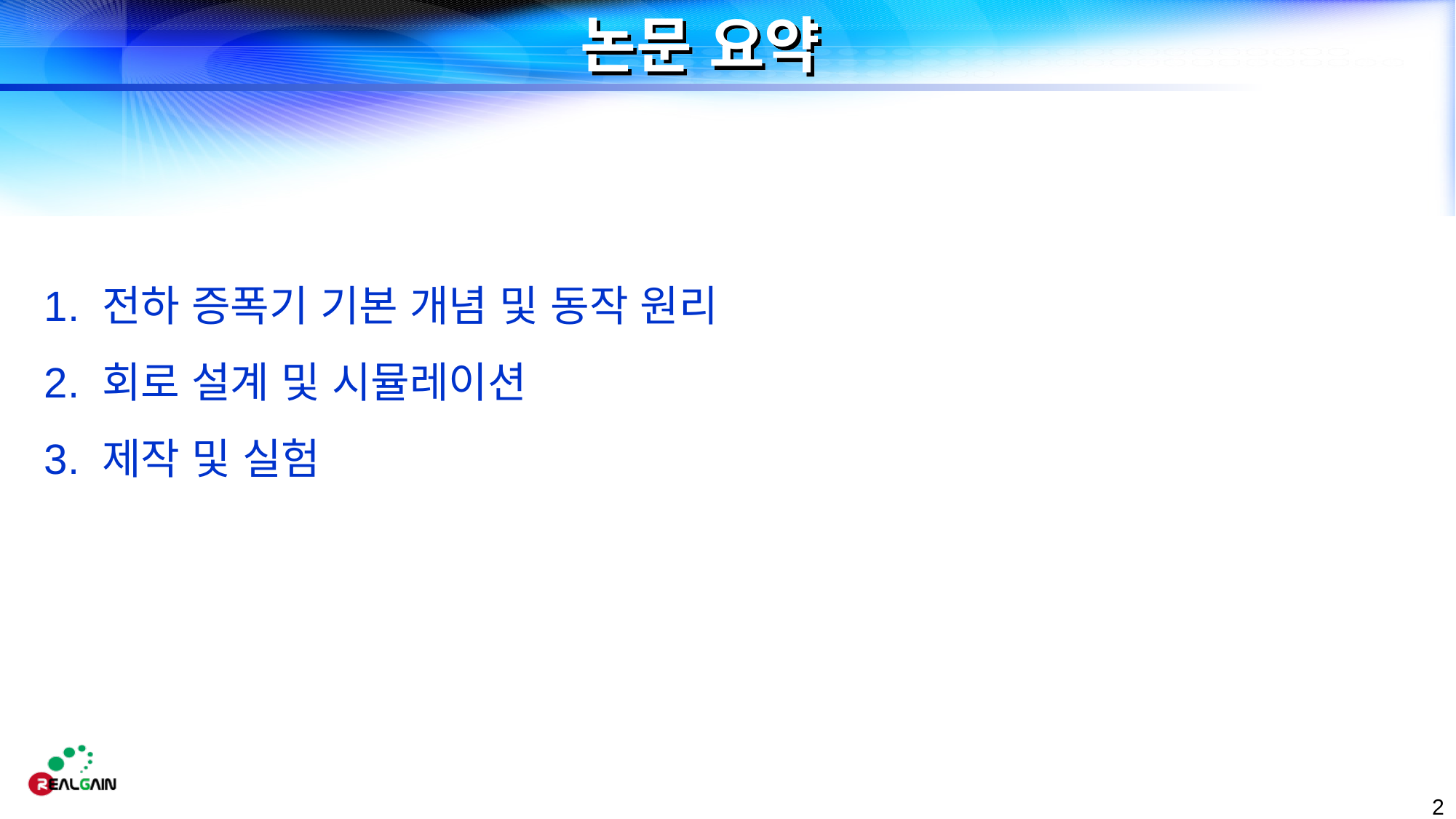

# 논문 요약
1. 전하 증폭기 기본 개념 및 동작 원리
2. 회로 설계 및 시뮬레이션
3. 제작 및 실험

2